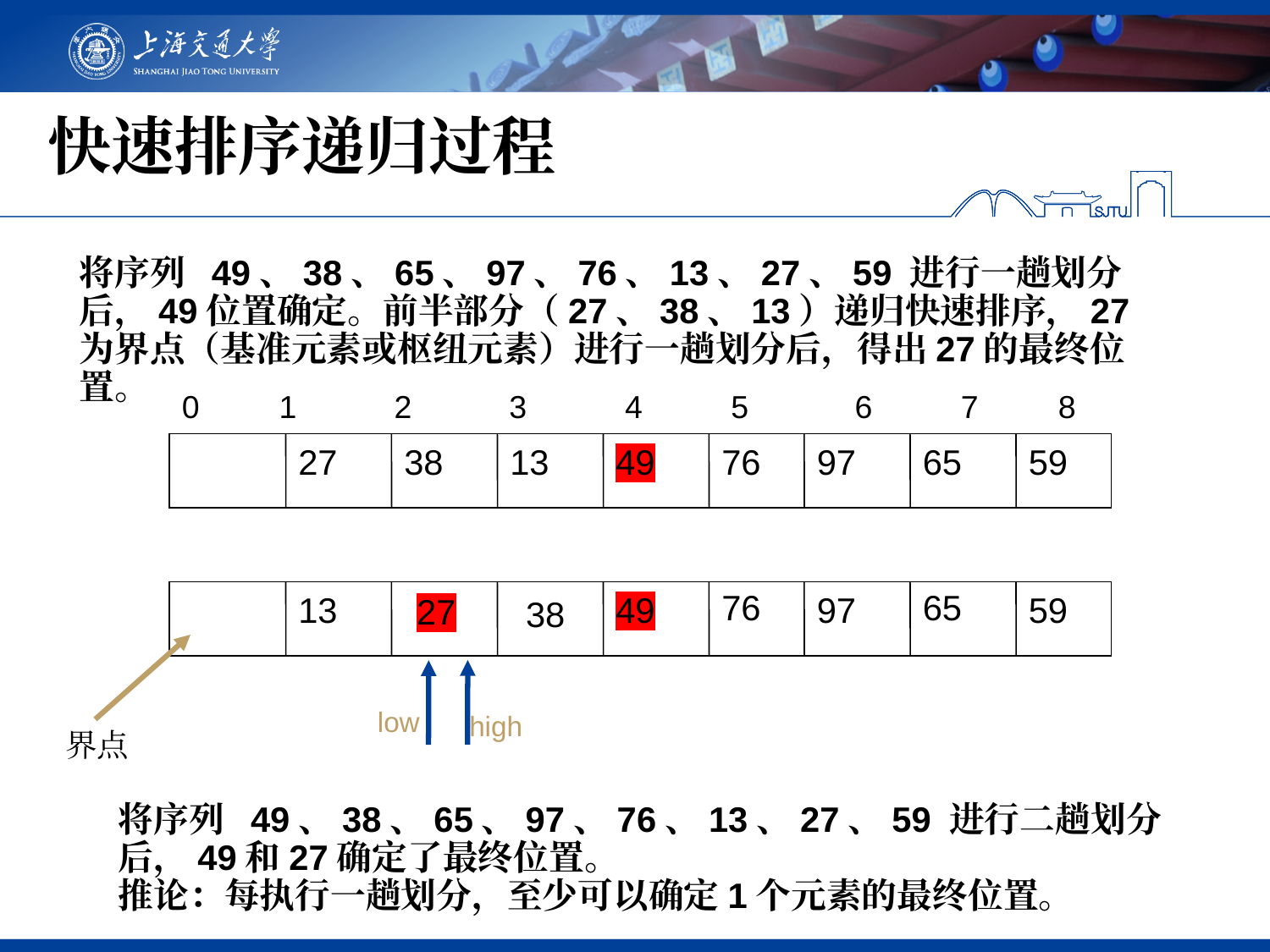

# 快速排序递归过程
将序列  49、38、65、97、76、13、27、59 进行一趟划分后，49位置确定。前半部分（27、38、13）递归快速排序，27为界点（基准元素或枢纽元素）进行一趟划分后，得出27的最终位置。
0         1           2           3	       4          5            6          7         8

27
38
13
49
76
97
65
59
76
65

13
49
97
59
27
38

high

low
界点
将序列  49、38、65、97、76、13、27、59 进行二趟划分后，49和27确定了最终位置。
推论：每执行一趟划分，至少可以确定1个元素的最终位置。